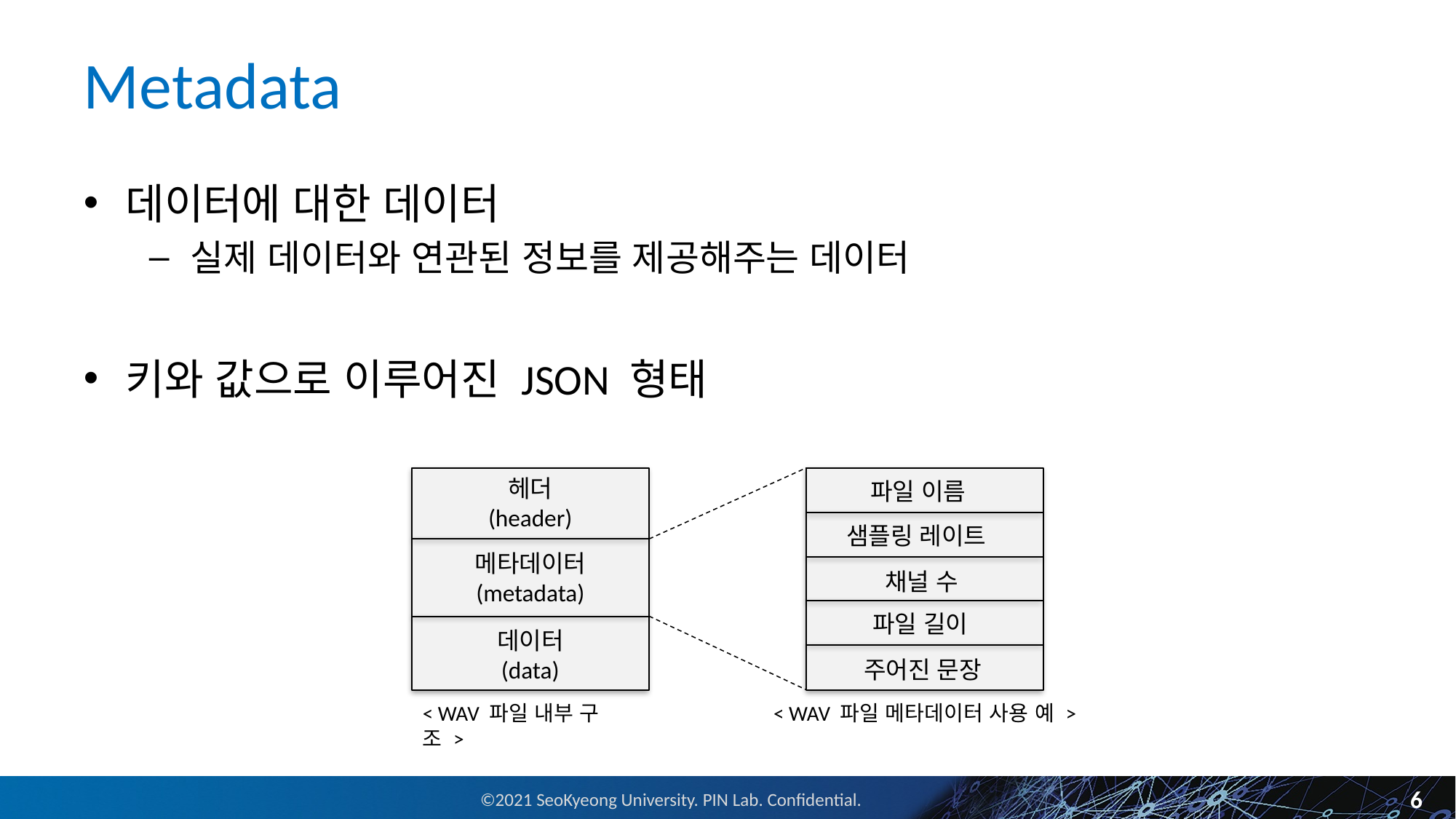

# Metadata
데이터에 대한 데이터
실제 데이터와 연관된 정보를 제공해주는 데이터

키와 값으로 이루어진 JSON 형태

헤더
(header)
파일 이름
샘플링 레이트
메타데이터
(metadata)
채널 수
파일 길이
데이터
(data)
주어진 문장
< WAV 파일 내부 구조 >
< WAV 파일 메타데이터 사용 예 >
6